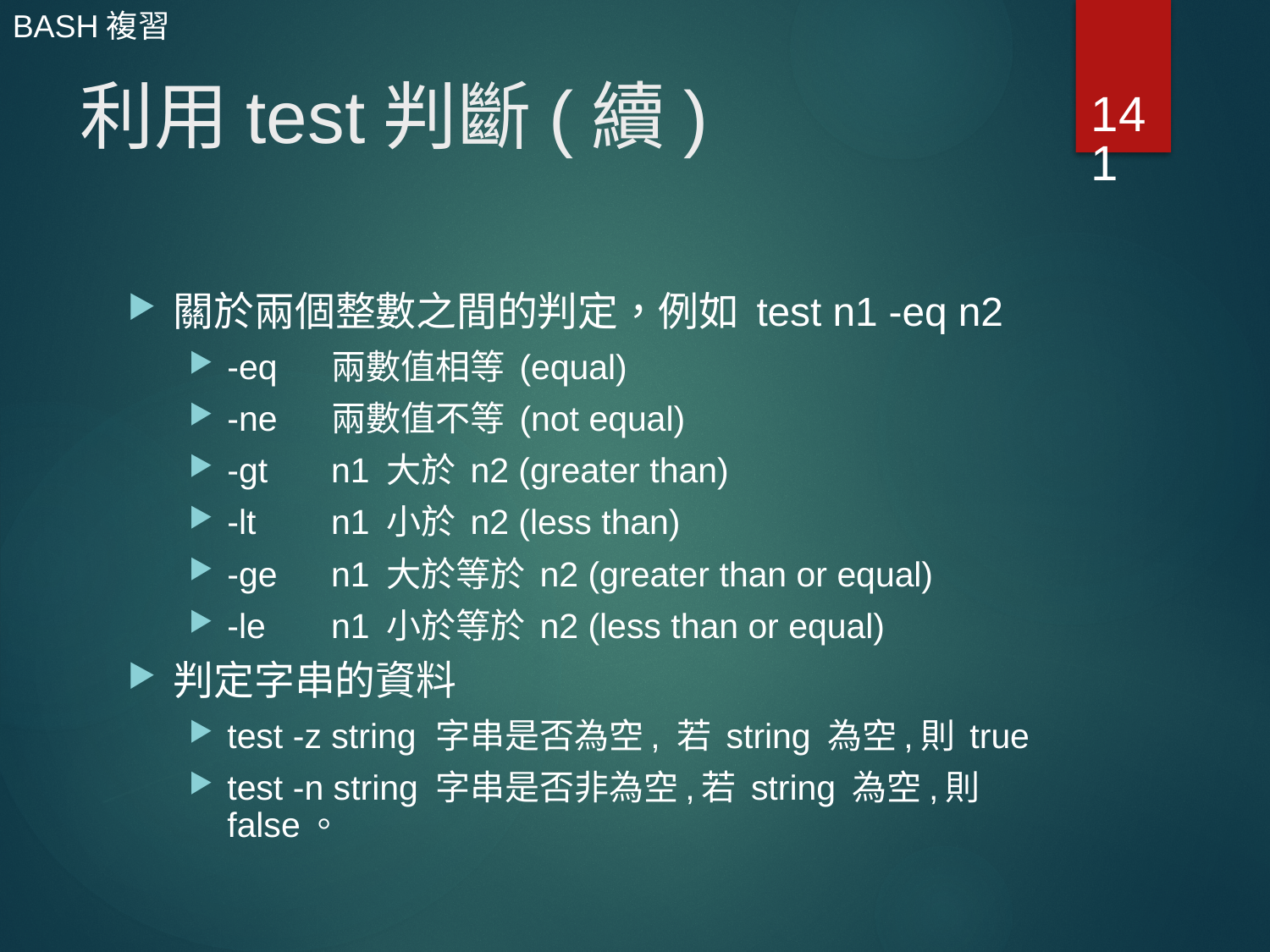

BASH複習
141
# 利用test判斷(續)
關於兩個整數之間的判定，例如 test n1 -eq n2
-eq	兩數值相等 (equal)
-ne	兩數值不等 (not equal)
-gt	n1 大於 n2 (greater than)
-lt	n1 小於 n2 (less than)
-ge	n1 大於等於 n2 (greater than or equal)
-le	n1 小於等於 n2 (less than or equal)
判定字串的資料
test -z string	字串是否為空, 若 string 為空,則 true
test -n string	字串是否非為空,若 string 為空,則 false。